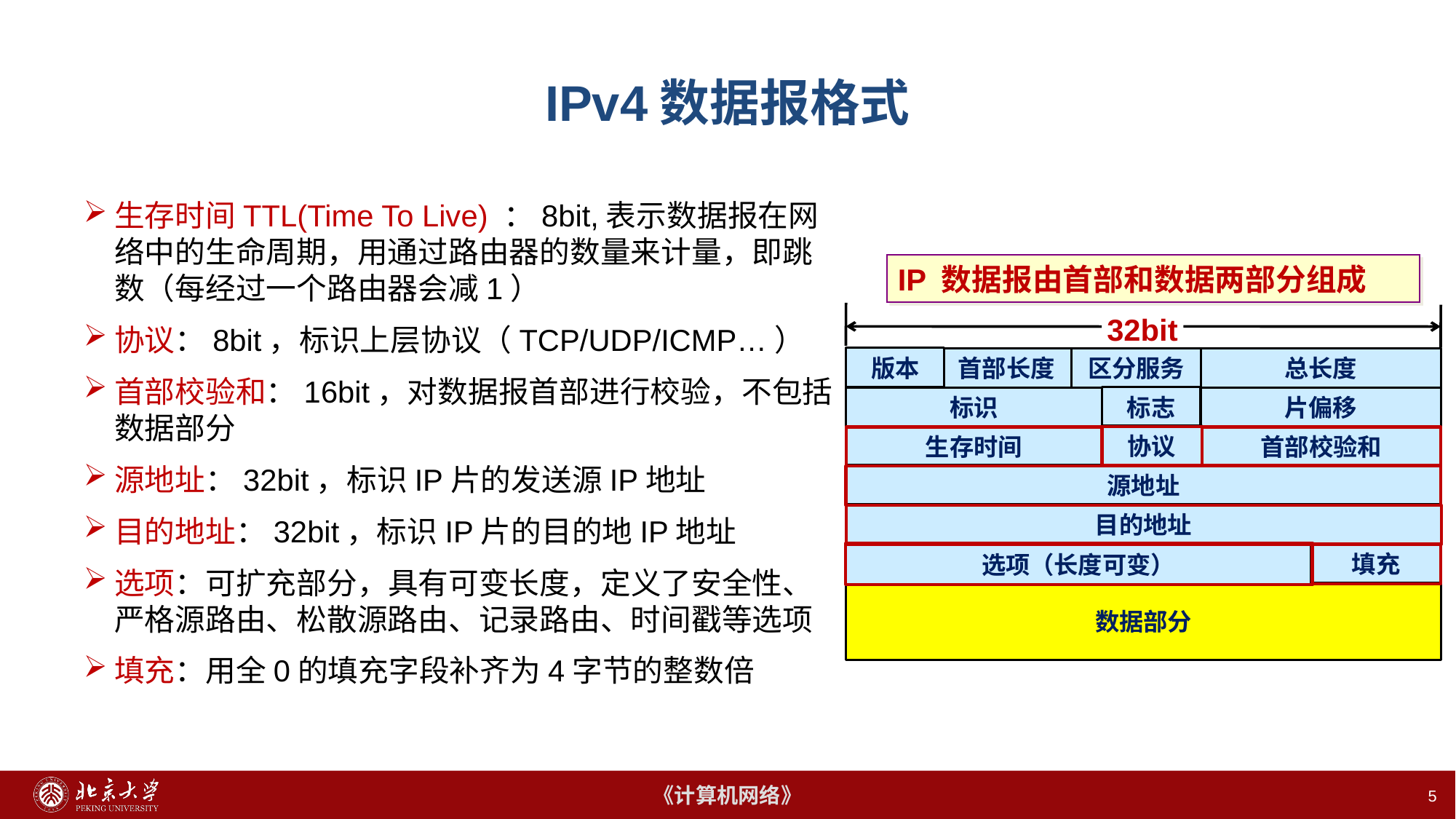

# IPv4数据报格式
生存时间TTL(Time To Live) ：8bit,表示数据报在网络中的生命周期，用通过路由器的数量来计量，即跳数（每经过一个路由器会减1）
协议：8bit，标识上层协议（TCP/UDP/ICMP…）
首部校验和：16bit，对数据报首部进行校验，不包括数据部分
源地址：32bit，标识IP片的发送源IP地址
目的地址：32bit，标识IP片的目的地IP地址
选项：可扩充部分，具有可变长度，定义了安全性、严格源路由、松散源路由、记录路由、时间戳等选项
填充：用全0的填充字段补齐为4字节的整数倍

IP 数据报由首部和数据两部分组成
32bit
版本
首部长度
区分服务
总长度
标志
标识
片偏移
协议
生存时间
首部校验和
源地址
源地址
目的地址
目的地址
填充
选项（长度可变）
填充
可选字段（长度可变）
数据部分

5